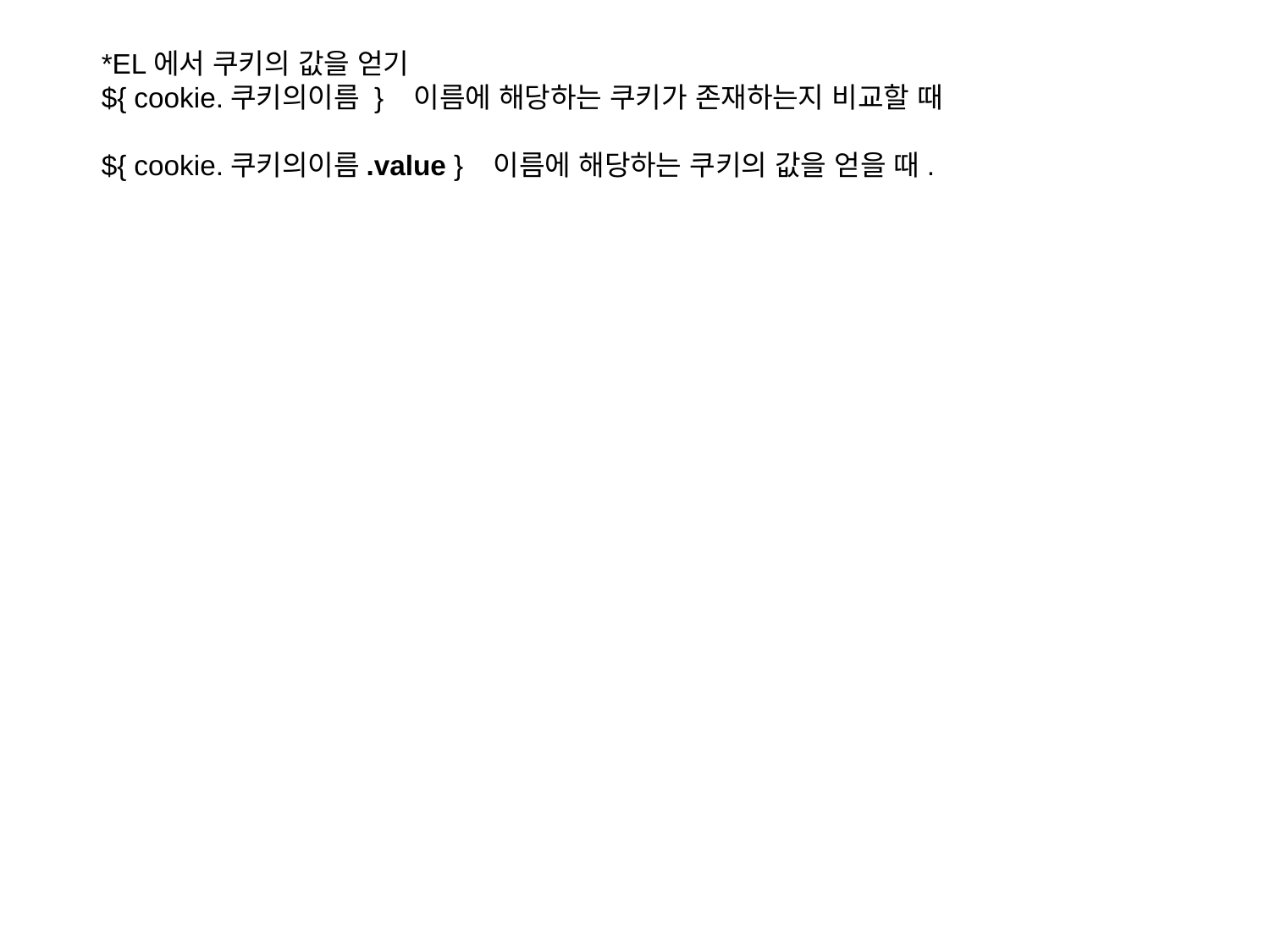

*EL에서 쿠키의 값을 얻기
${ cookie.쿠키의이름 }   이름에 해당하는 쿠키가 존재하는지 비교할 때

${ cookie.쿠키의이름.value }   이름에 해당하는 쿠키의 값을 얻을 때.